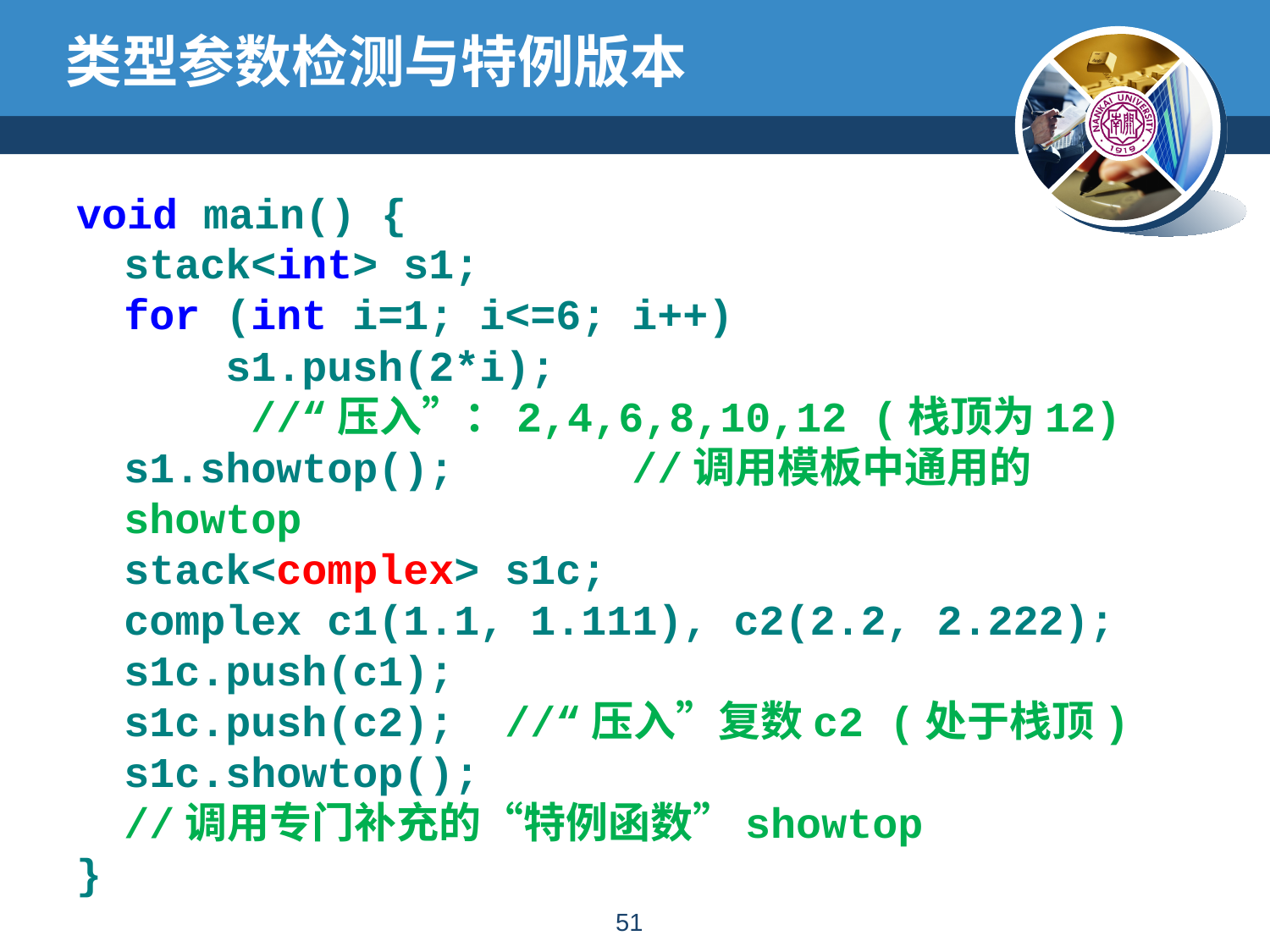

# 类型参数检测与特例版本
void main() {
	stack<int> s1;
	for (int i=1; i<=6; i++)
	    s1.push(2*i);
  	//“压入”：2,4,6,8,10,12 (栈顶为12)
	s1.showtop();  	//调用模板中通用的showtop
	stack<complex> s1c;
	complex c1(1.1, 1.111), c2(2.2, 2.222);
	s1c.push(c1);
	s1c.push(c2);	//“压入”复数c2 (处于栈顶)
	s1c.showtop();
	//调用专门补充的“特例函数”showtop
}
51